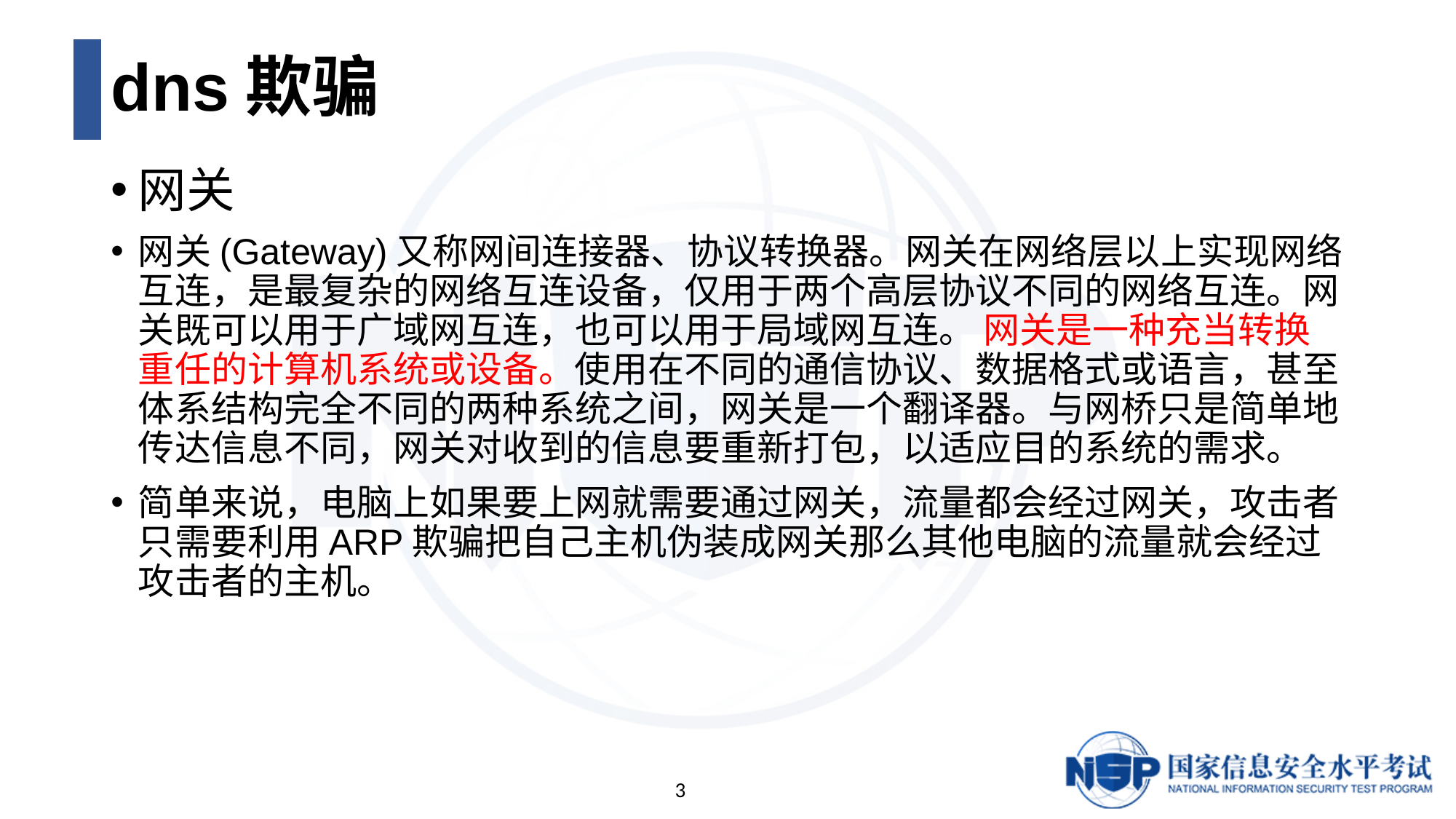

# dns欺骗
网关
网关(Gateway)又称网间连接器、协议转换器。网关在网络层以上实现网络互连，是最复杂的网络互连设备，仅用于两个高层协议不同的网络互连。网关既可以用于广域网互连，也可以用于局域网互连。 网关是一种充当转换重任的计算机系统或设备。使用在不同的通信协议、数据格式或语言，甚至体系结构完全不同的两种系统之间，网关是一个翻译器。与网桥只是简单地传达信息不同，网关对收到的信息要重新打包，以适应目的系统的需求。
简单来说，电脑上如果要上网就需要通过网关，流量都会经过网关，攻击者只需要利用ARP欺骗把自己主机伪装成网关那么其他电脑的流量就会经过攻击者的主机。